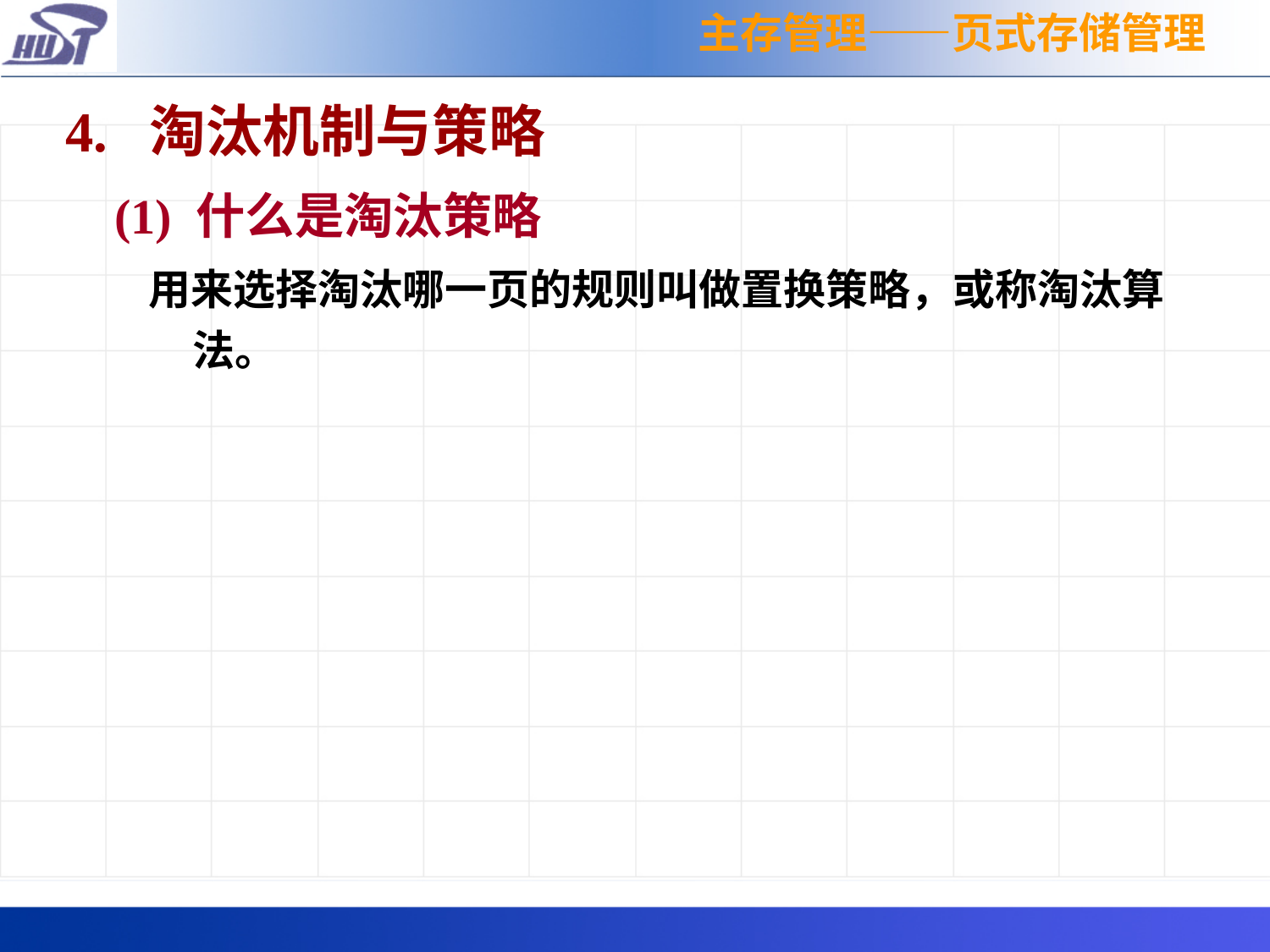

主存管理——页式存储管理
4.  淘汰机制与策略
    (1) 什么是淘汰策略
 用来选择淘汰哪一页的规则叫做置换策略，或称淘汰算法。